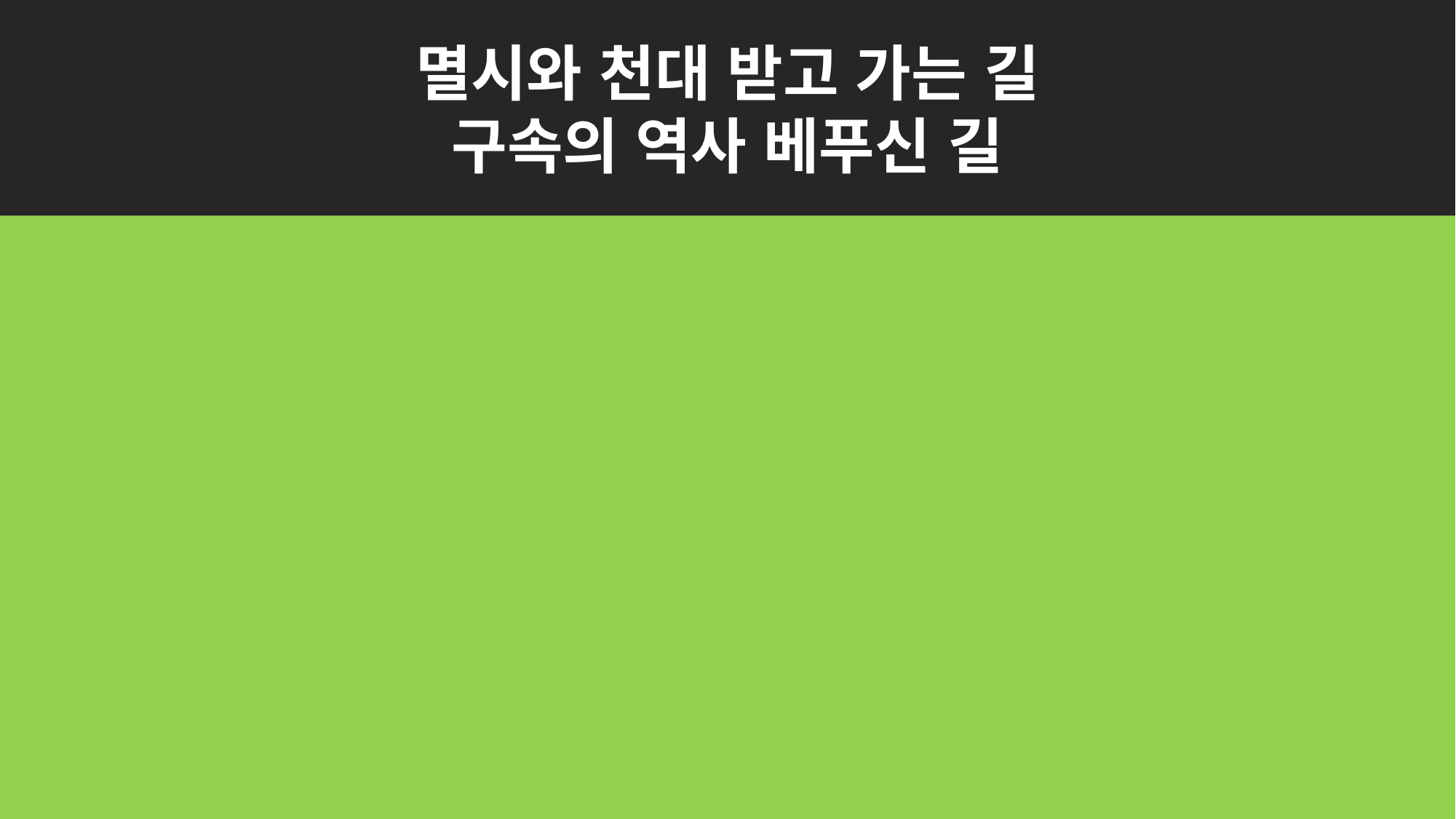

멸시와 천대 받고 가는 길
구속의 역사 베푸신 길